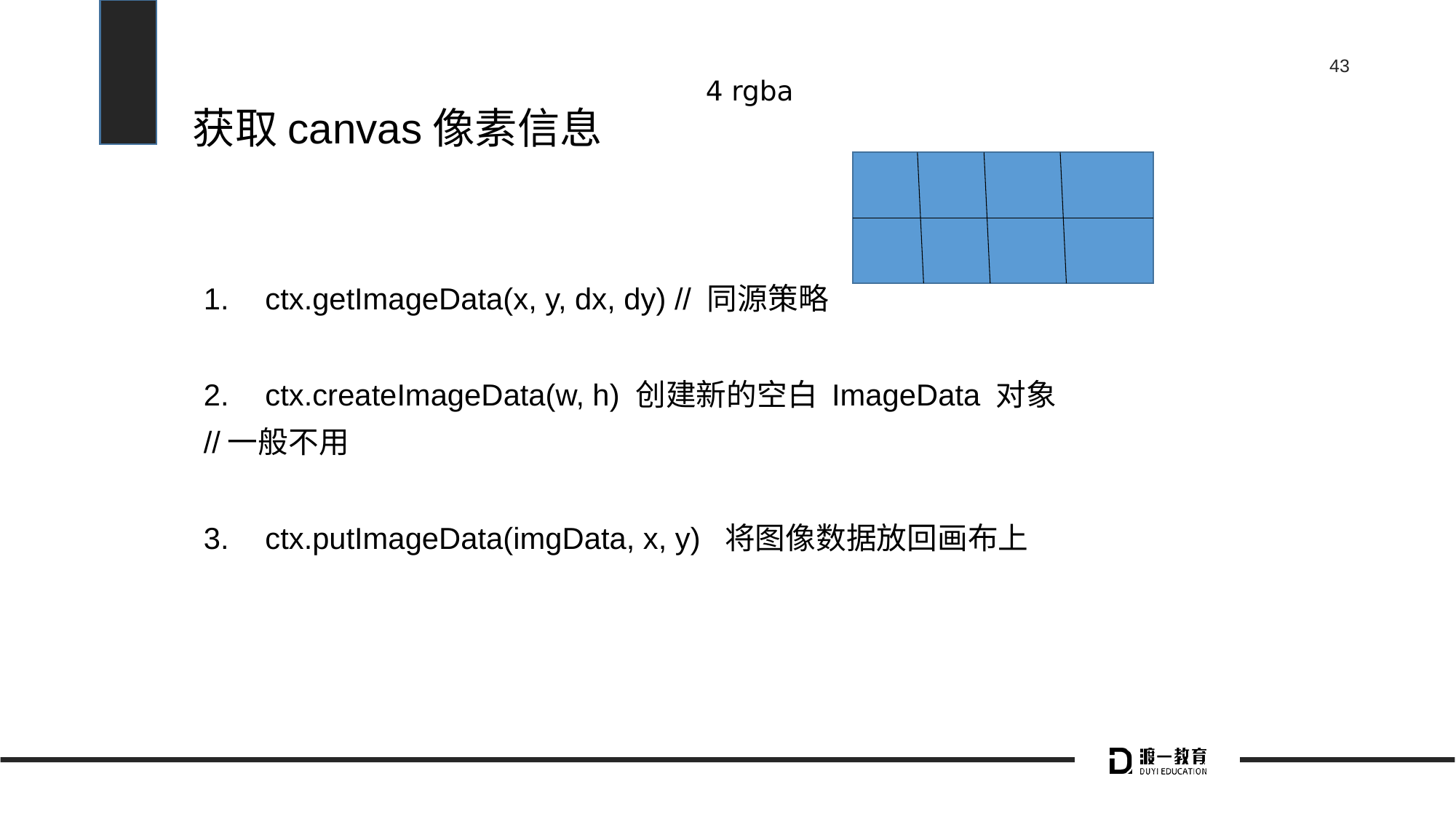

# 获取canvas像素信息
4 rgba

ctx.getImageData(x, y, dx, dy) // 同源策略

ctx.createImageData(w, h) 创建新的空白 ImageData 对象
//一般不用

ctx.putImageData(imgData, x, y)  将图像数据放回画布上